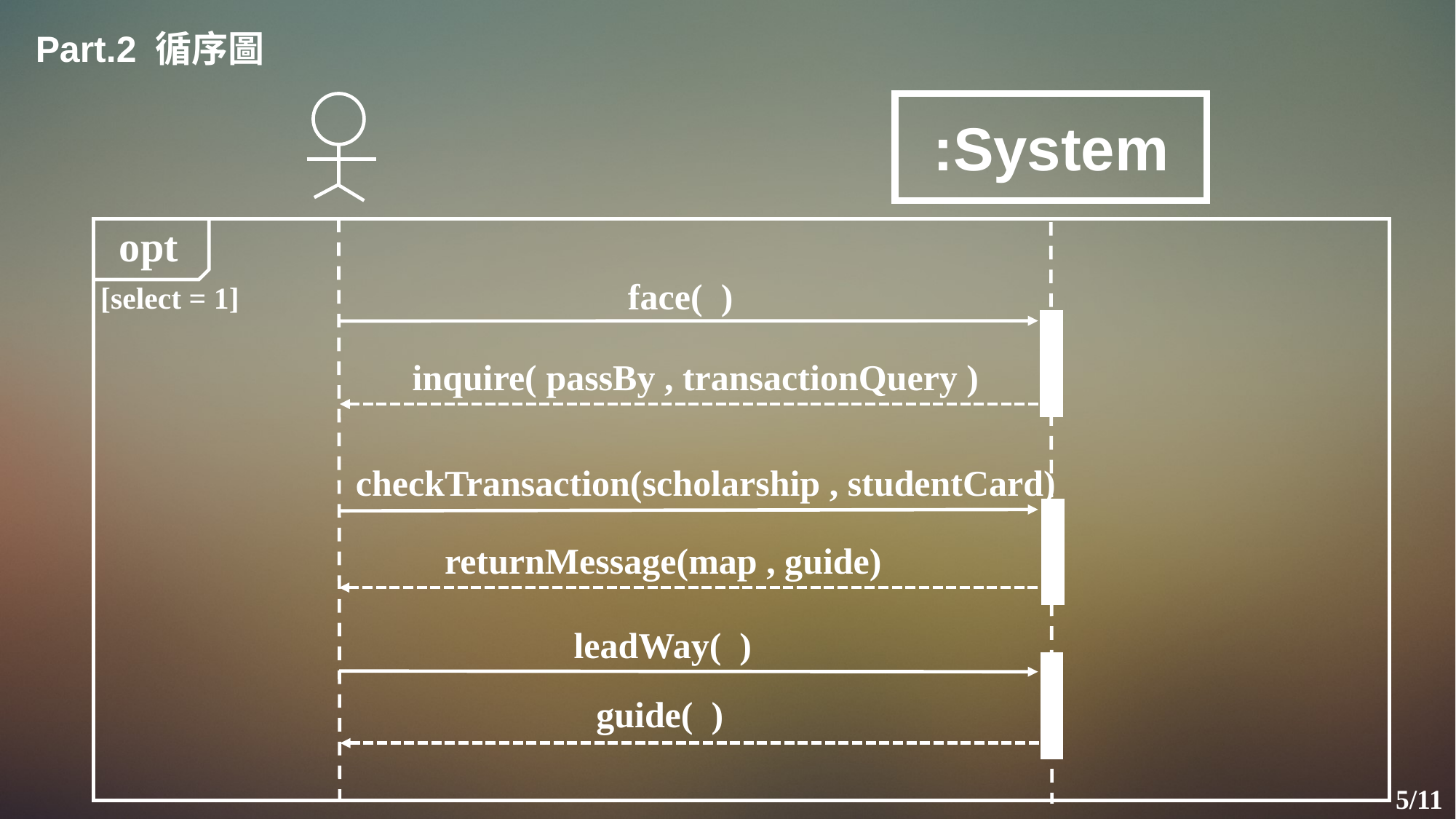

Part.2 循序圖

:System
opt

face(  )
[select = 1]

inquire( passBy , transactionQuery )
checkTransaction(scholarship , studentCard)

returnMessage(map , guide)
leadWay(  )

guide(  )
5/11